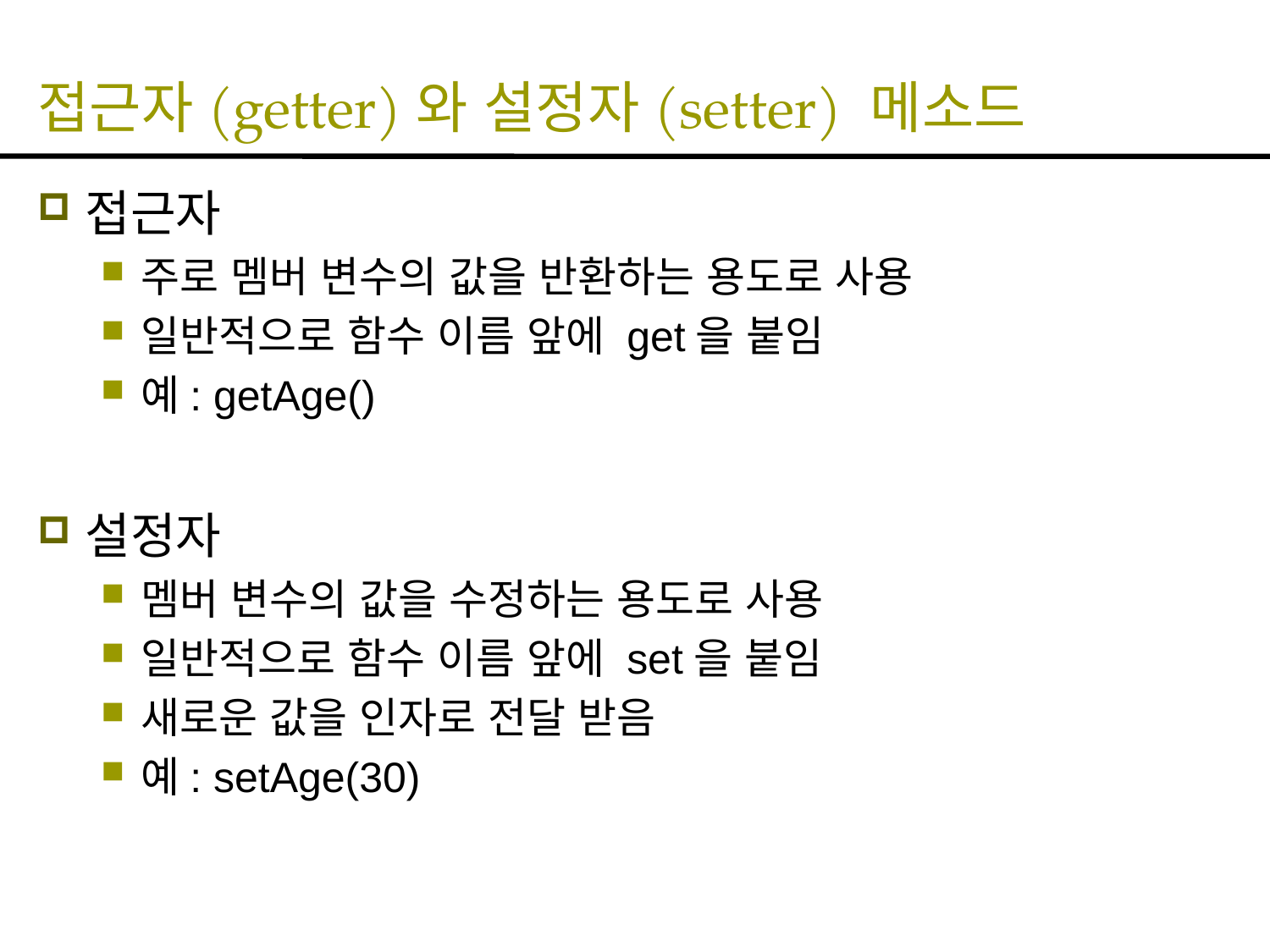

# 접근자(getter)와 설정자(setter) 메소드
접근자
주로 멤버 변수의 값을 반환하는 용도로 사용
일반적으로 함수 이름 앞에 get을 붙임
예: getAge()

설정자
멤버 변수의 값을 수정하는 용도로 사용
일반적으로 함수 이름 앞에 set을 붙임
새로운 값을 인자로 전달 받음
예: setAge(30)